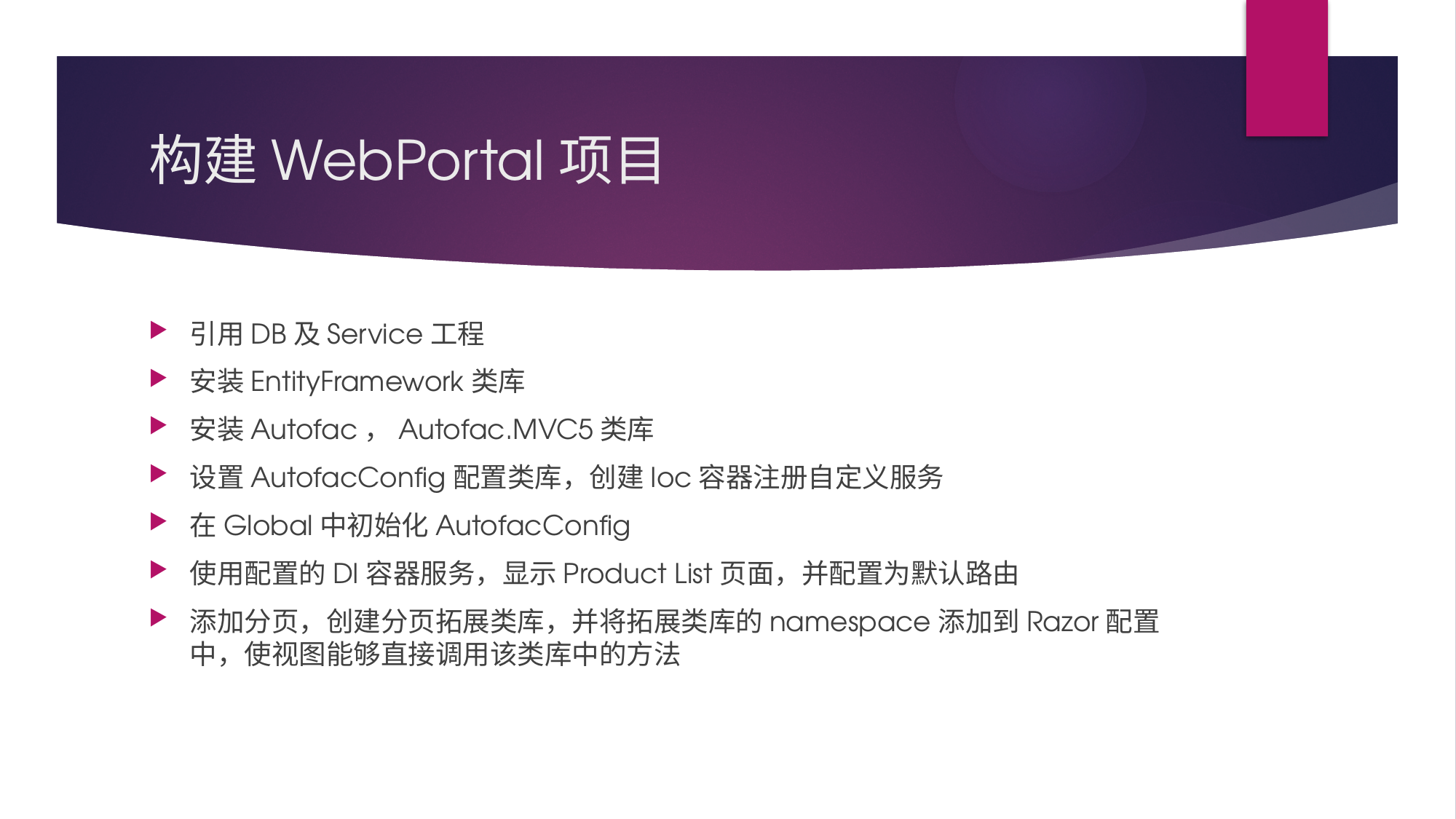

# 构建WebPortal项目
引用DB及Service工程
安装EntityFramework类库
安装Autofac，Autofac.MVC5类库
设置AutofacConfig配置类库，创建Ioc容器注册自定义服务
在Global中初始化AutofacConfig
使用配置的DI容器服务，显示Product List页面，并配置为默认路由
添加分页，创建分页拓展类库，并将拓展类库的namespace添加到Razor配置中，使视图能够直接调用该类库中的方法